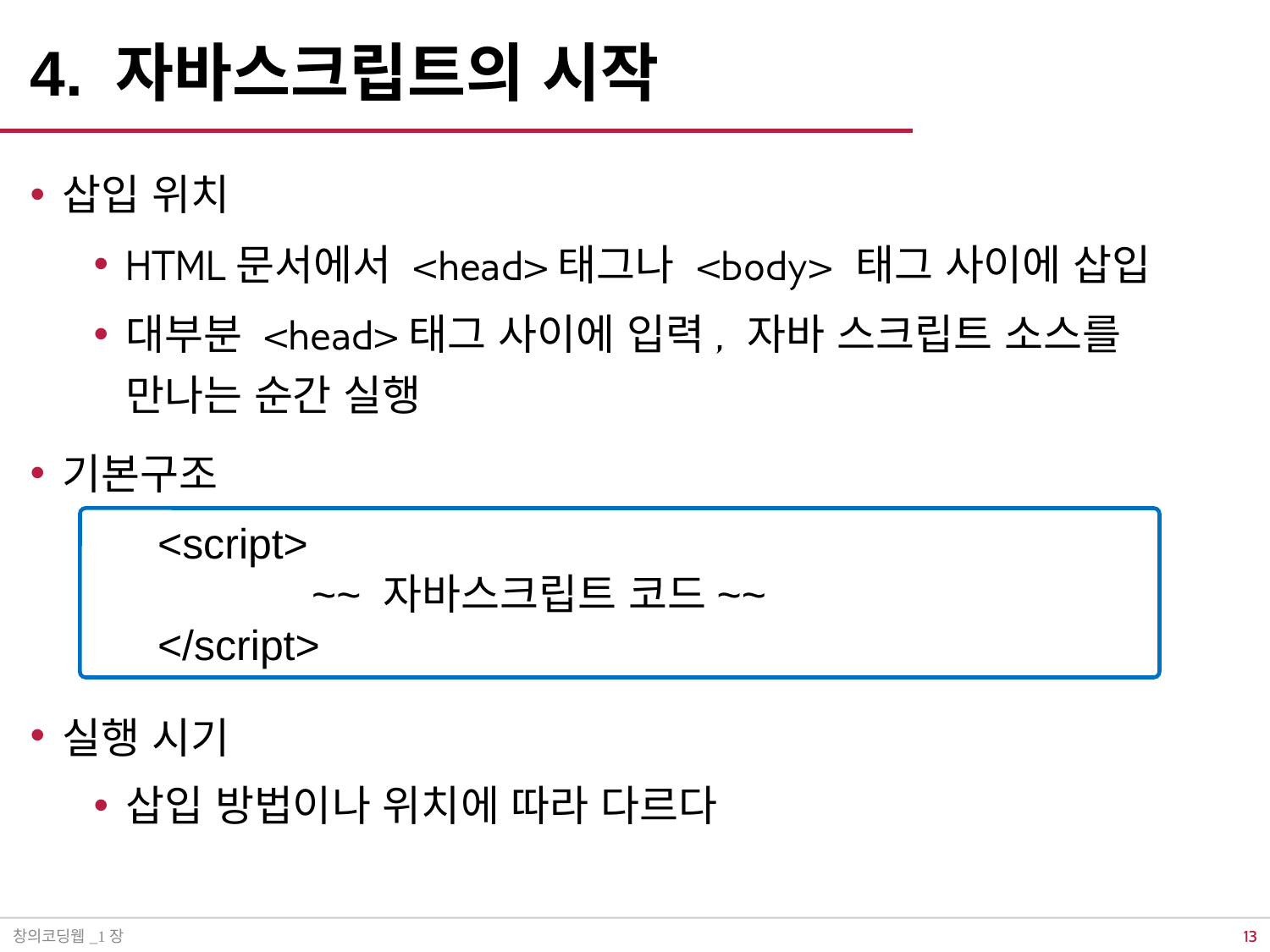

# 4. 자바스크립트의 시작
삽입 위치
HTML문서에서 <head>태그나 <body> 태그 사이에 삽입
대부분 <head>태그 사이에 입력, 자바 스크립트 소스를 만나는 순간 실행
기본구조

실행 시기
삽입 방법이나 위치에 따라 다르다
<script>
             ~~ 자바스크립트 코드~~
</script>

창의코딩웹_1장
13